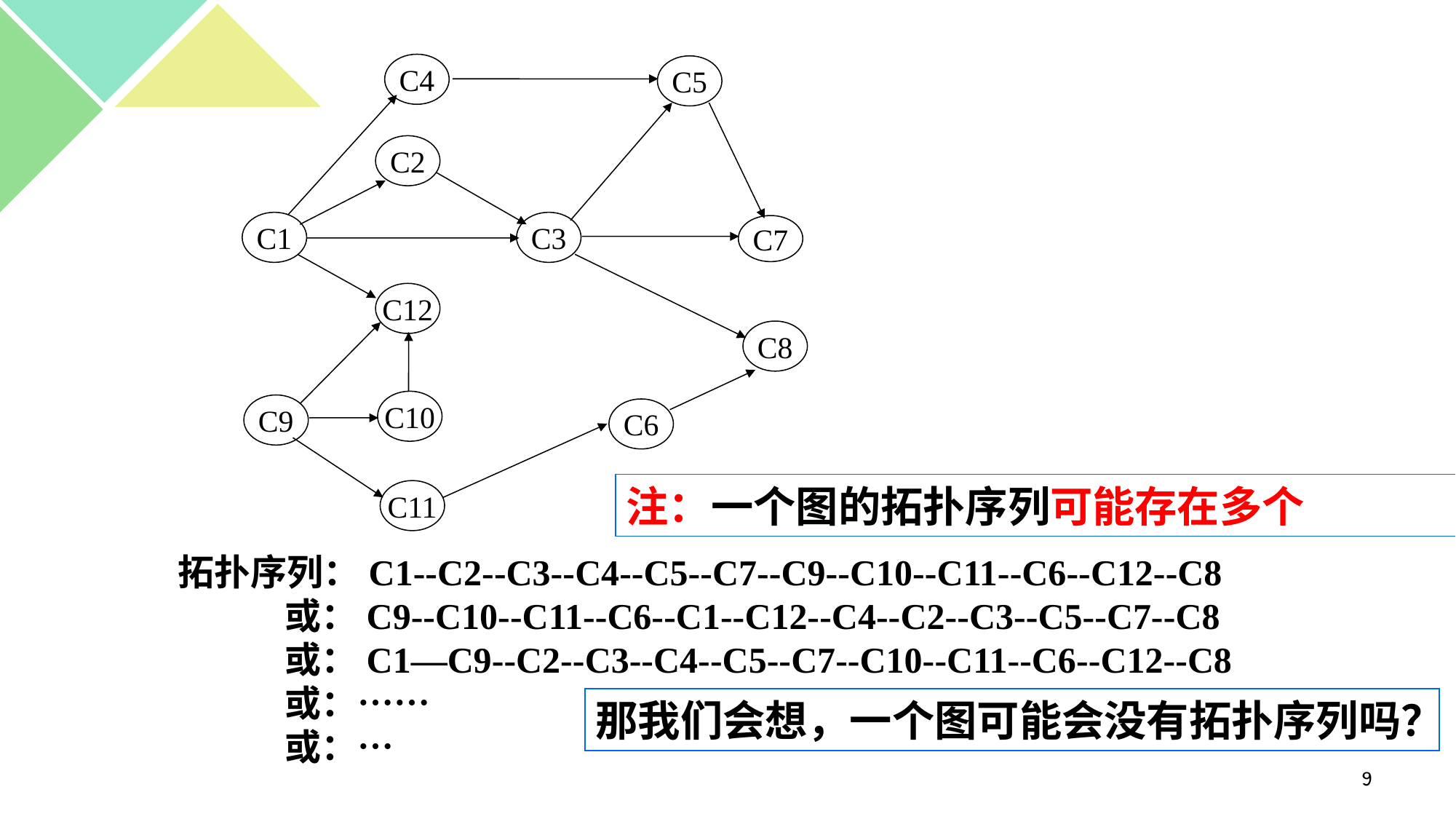

C4
C5

C2

C1
C3
C7

C12
C8

C10
C9
C6

C11
#

注：一个图的拓扑序列可能存在多个
拓扑序列：C1--C2--C3--C4--C5--C7--C9--C10--C11--C6--C12--C8
            或：C9--C10--C11--C6--C1--C12--C4--C2--C3--C5--C7--C8
            或：C1—C9--C2--C3--C4--C5--C7--C10--C11--C6--C12--C8
            或：……
            或：…
那我们会想，一个图可能会没有拓扑序列吗？
9